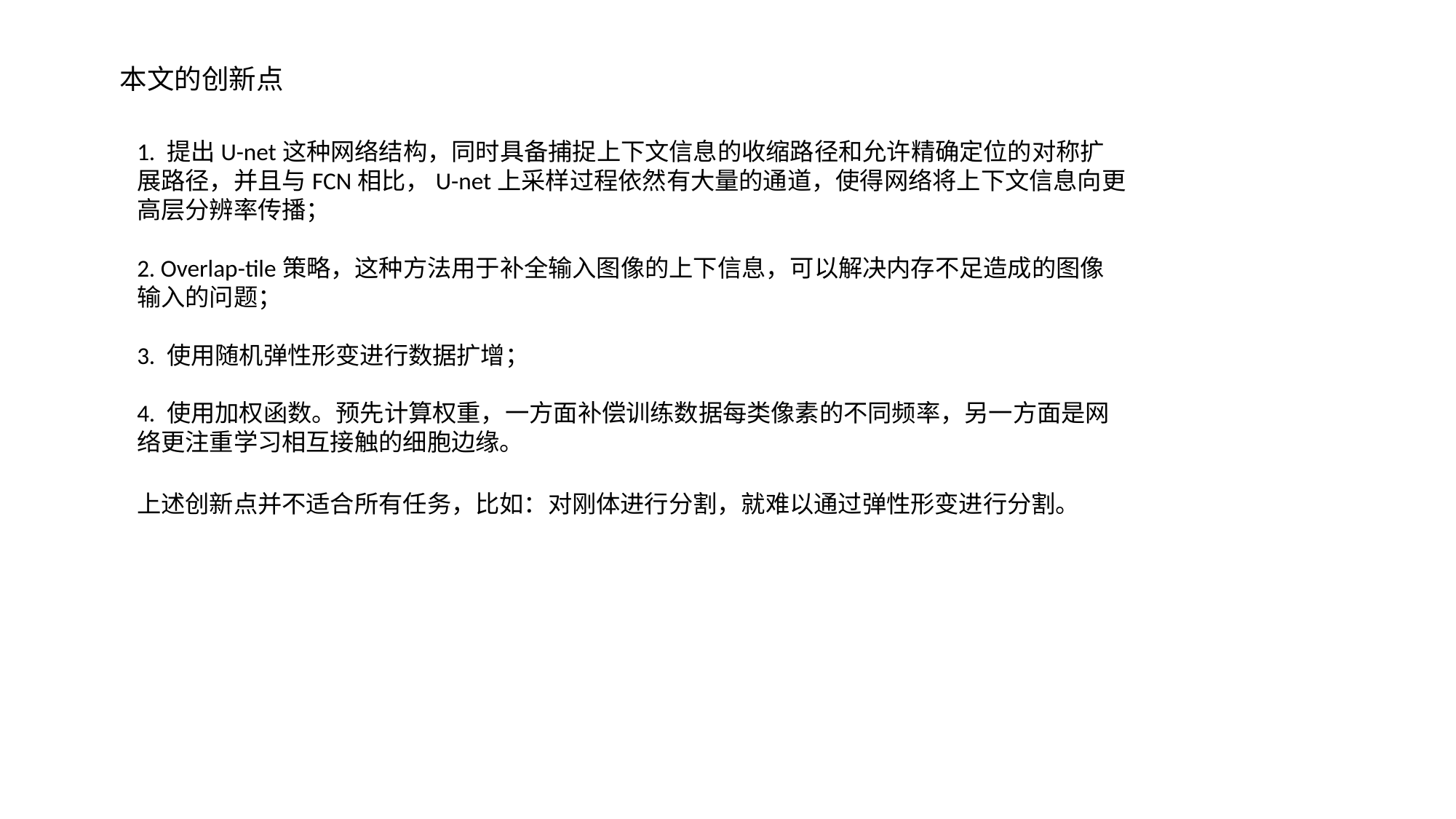

本文的创新点
1. 提出U-net这种网络结构，同时具备捕捉上下文信息的收缩路径和允许精确定位的对称扩展路径，并且与FCN相比，U-net上采样过程依然有大量的通道，使得网络将上下文信息向更高层分辨率传播；

2. Overlap-tile策略，这种方法用于补全输入图像的上下信息，可以解决内存不足造成的图像输入的问题；

3. 使用随机弹性形变进行数据扩增；

4. 使用加权函数。预先计算权重，一方面补偿训练数据每类像素的不同频率，另一方面是网络更注重学习相互接触的细胞边缘。

上述创新点并不适合所有任务，比如：对刚体进行分割，就难以通过弹性形变进行分割。